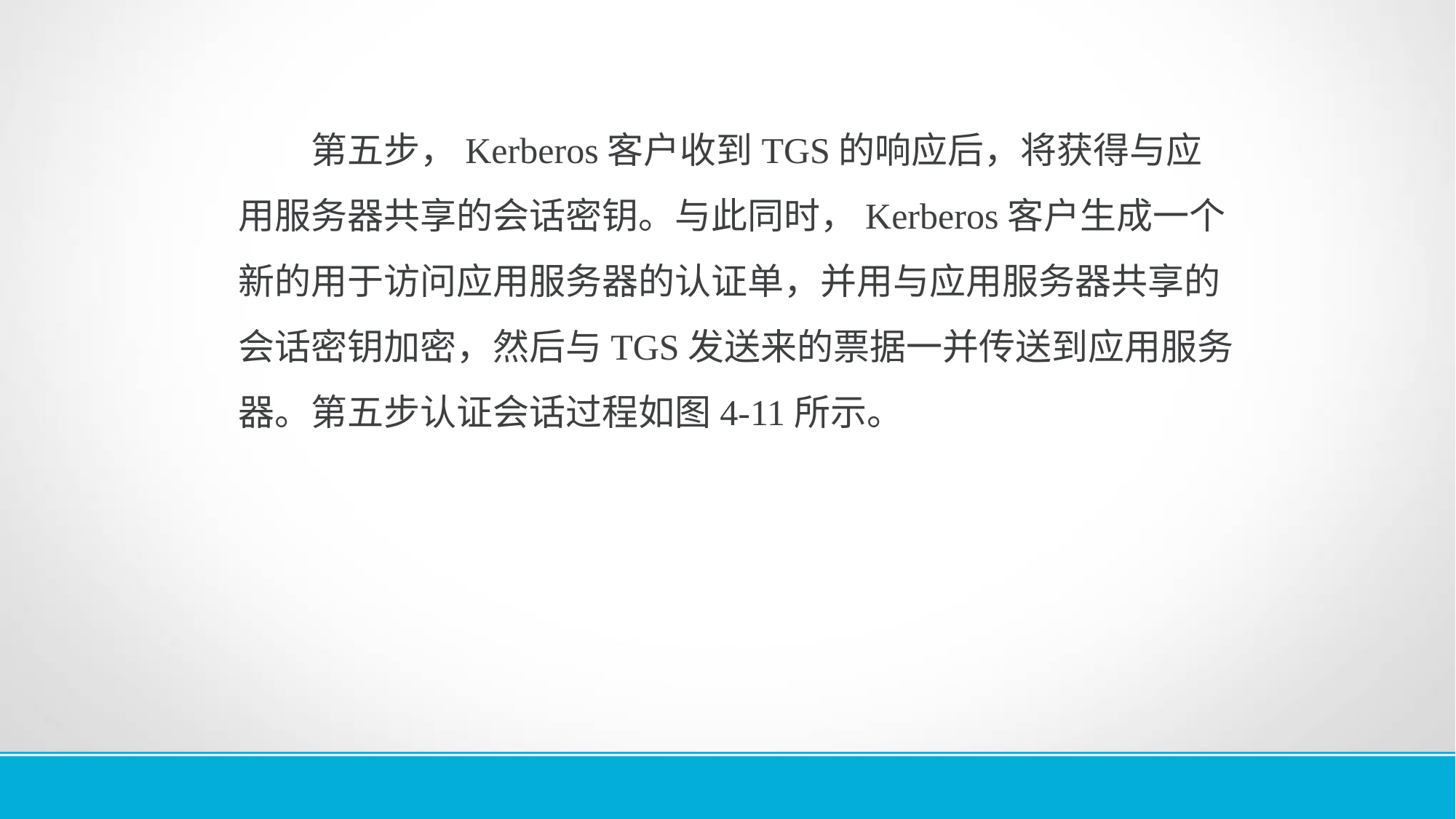

第五步，Kerberos客户收到TGS的响应后，将获得与应用服务器共享的会话密钥。与此同时，Kerberos客户生成一个新的用于访问应用服务器的认证单，并用与应用服务器共享的会话密钥加密，然后与TGS发送来的票据一并传送到应用服务器。第五步认证会话过程如图4-11所示。